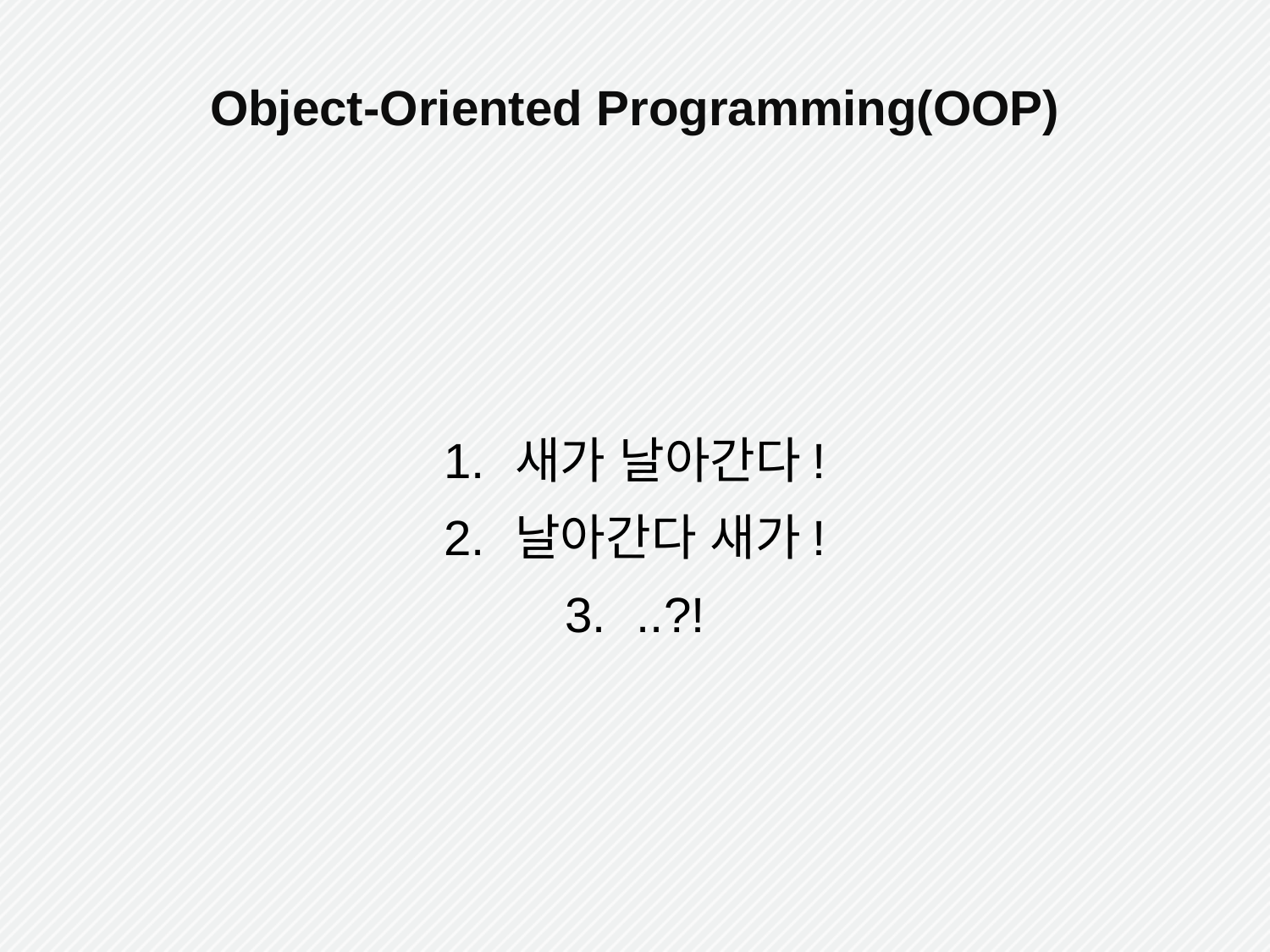

Object-Oriented Programming(OOP)
새가 날아간다!
날아간다 새가!
..?!